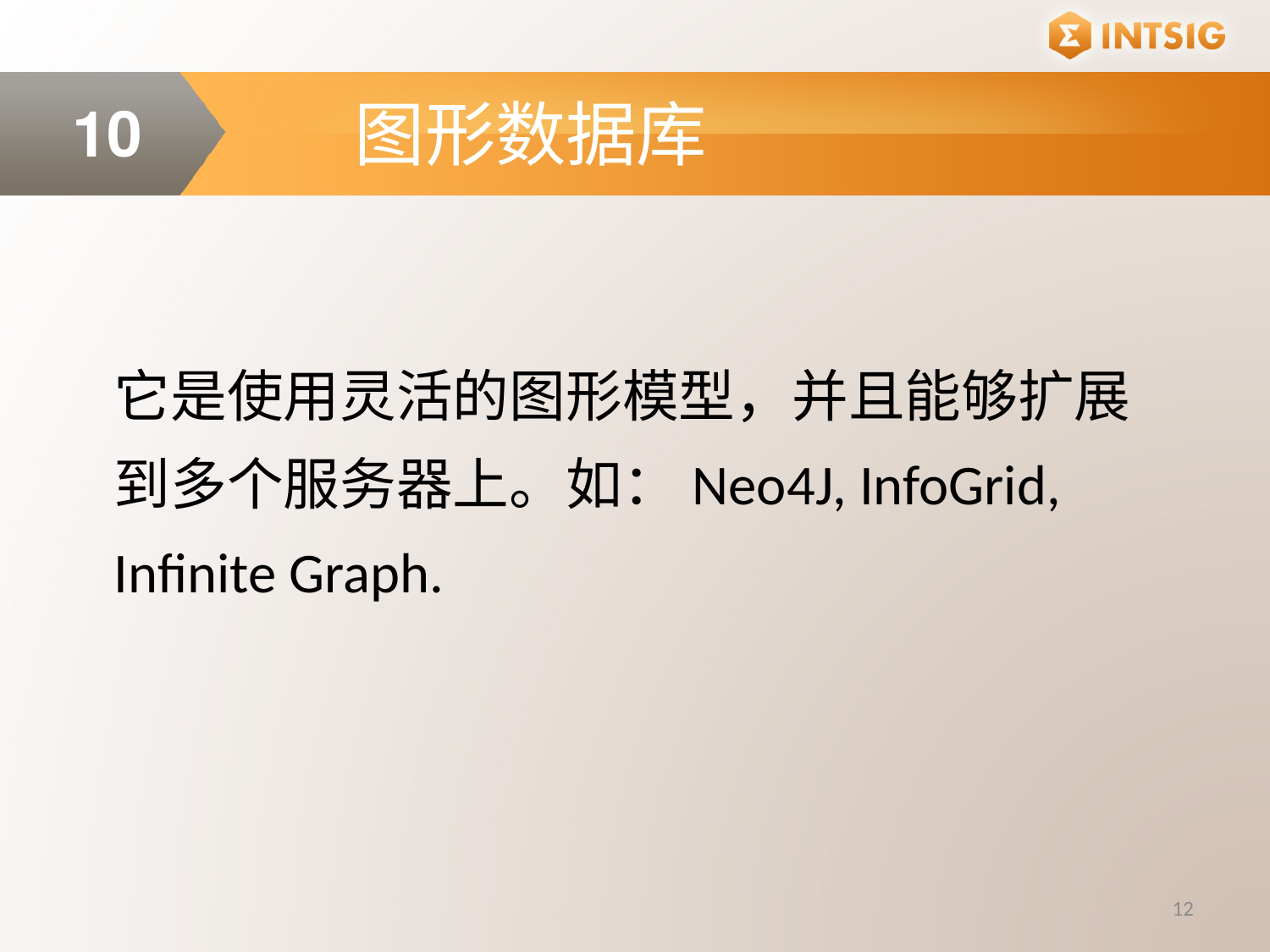

图形数据库
10
它是使用灵活的图形模型，并且能够扩展到多个服务器上。如：Neo4J, InfoGrid, Infinite Graph.
12